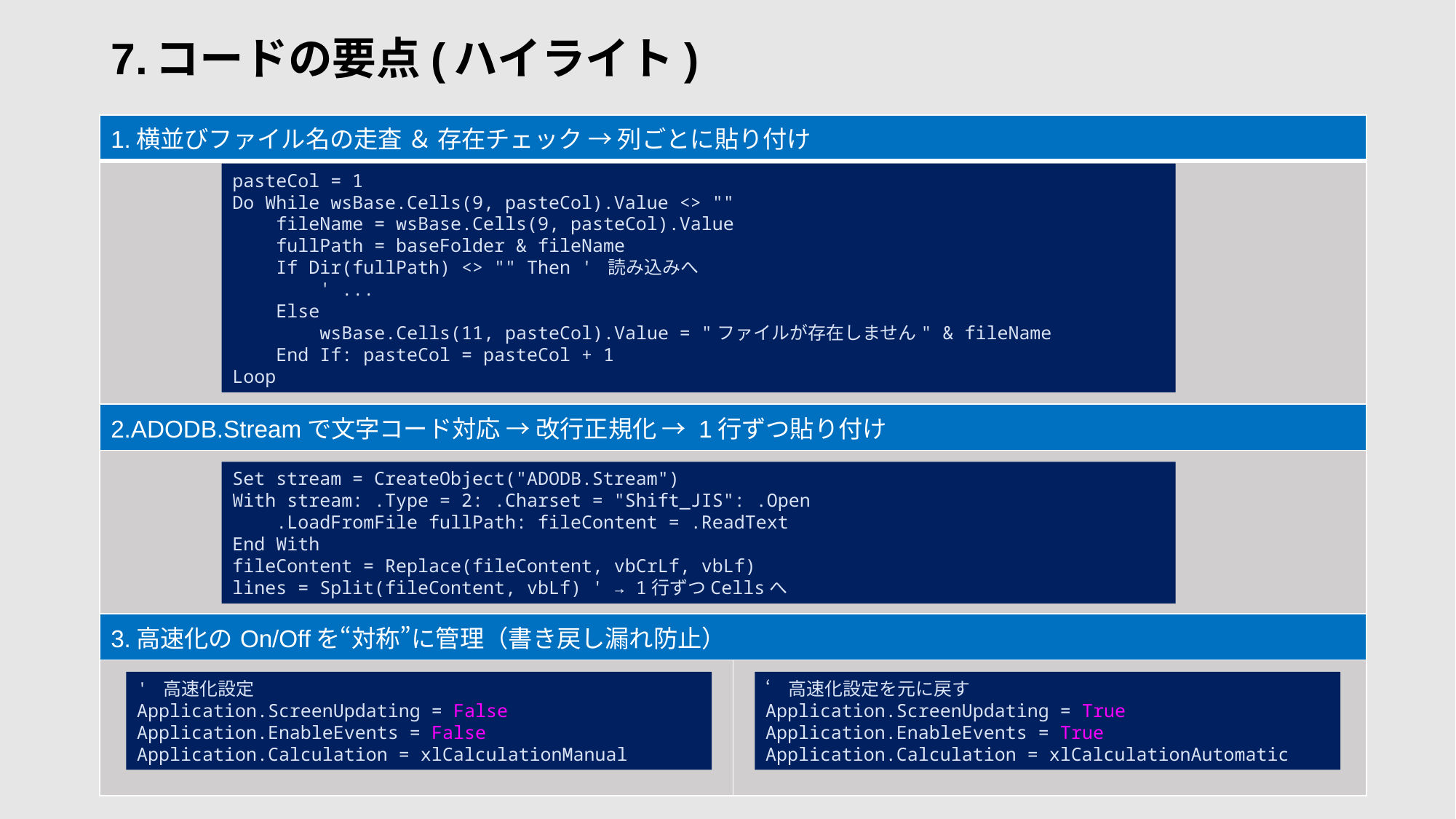

# 7.コードの要点(ハイライト)
| 1.横並びファイル名の走査 ＆ 存在チェック → 列ごとに貼り付け |  |
| --- | --- |
|  |  |
| 2.ADODB.Streamで文字コード対応 → 改行正規化 → 1行ずつ貼り付け |  |
|  |  |
| 3.高速化のOn/Offを“対称”に管理（書き戻し漏れ防止） |  |
|  |  |
pasteCol = 1
Do While wsBase.Cells(9, pasteCol).Value <> ""
    fileName = wsBase.Cells(9, pasteCol).Value
    fullPath = baseFolder & fileName
    If Dir(fullPath) <> "" Then ' 読み込みへ
        ' ...
    Else
        wsBase.Cells(11, pasteCol).Value = "ファイルが存在しません" & fileName
    End If: pasteCol = pasteCol + 1
Loop

Set stream = CreateObject("ADODB.Stream")
With stream: .Type = 2: .Charset = "Shift_JIS": .Open
    .LoadFromFile fullPath: fileContent = .ReadText
End With
fileContent = Replace(fileContent, vbCrLf, vbLf)
lines = Split(fileContent, vbLf) ' → 1行ずつCellsへ
‘高速化設定を元に戻す
Application.ScreenUpdating = True
Application.EnableEvents = True
Application.Calculation = xlCalculationAutomatic
' 高速化設定
Application.ScreenUpdating = False
Application.EnableEvents = False
Application.Calculation = xlCalculationManual